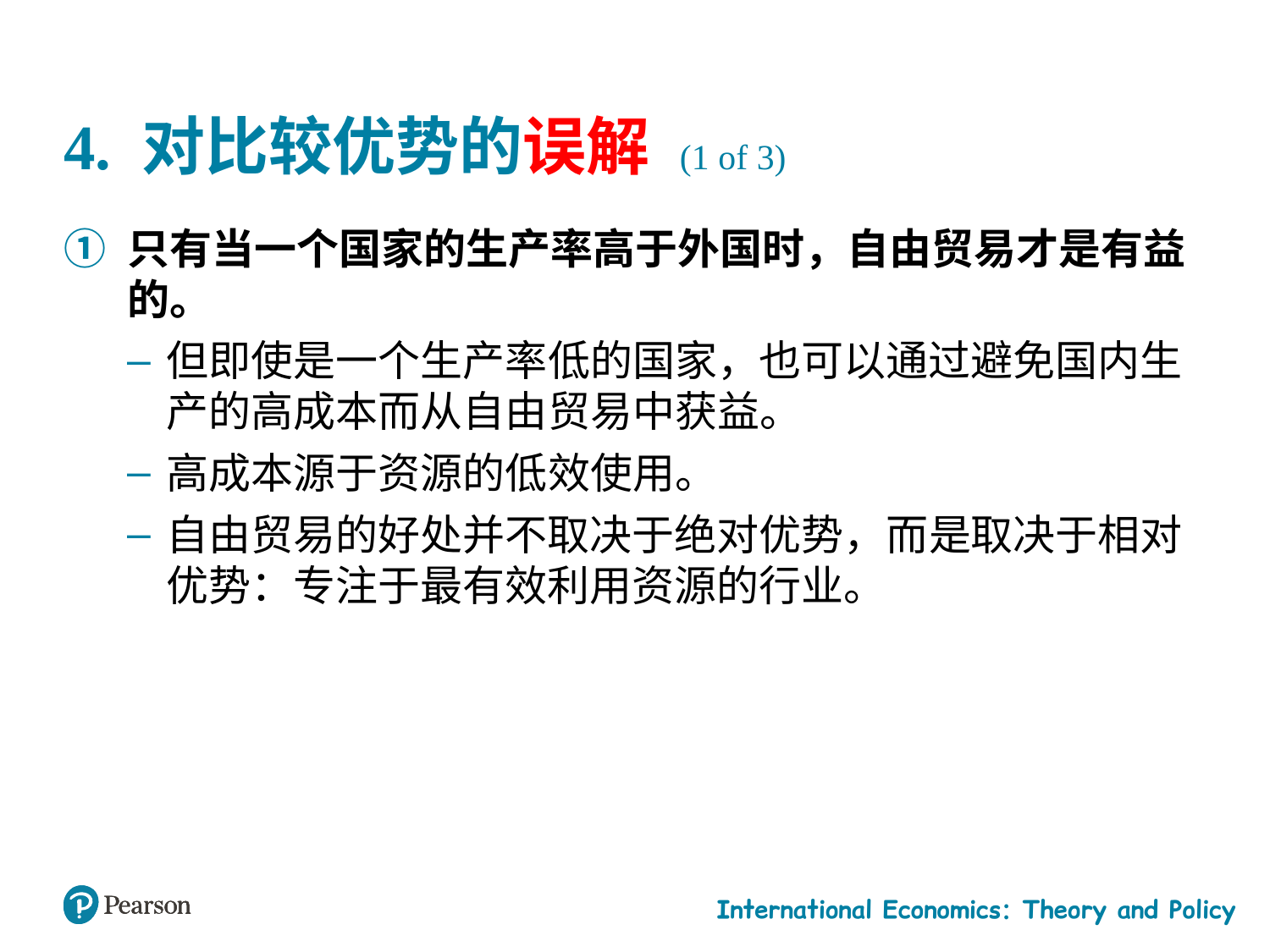

# 4. 对比较优势的误解 (1 of 3)
只有当一个国家的生产率高于外国时，自由贸易才是有益的。
但即使是一个生产率低的国家，也可以通过避免国内生产的高成本而从自由贸易中获益。
高成本源于资源的低效使用。
自由贸易的好处并不取决于绝对优势，而是取决于相对优势：专注于最有效利用资源的行业。